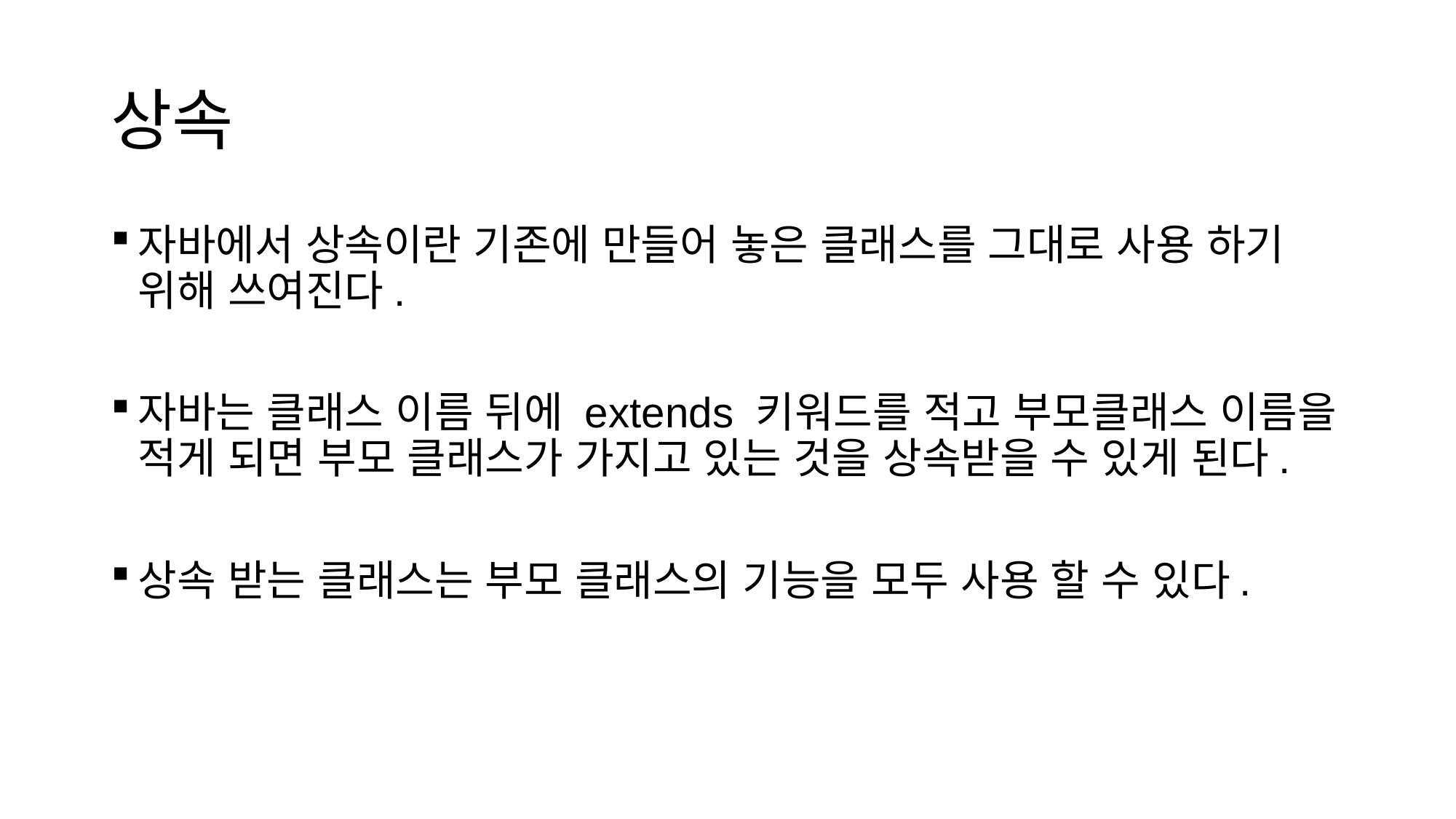

# 상속
자바에서 상속이란 기존에 만들어 놓은 클래스를 그대로 사용 하기 위해 쓰여진다.

자바는 클래스 이름 뒤에 extends 키워드를 적고 부모클래스 이름을 적게 되면 부모 클래스가 가지고 있는 것을 상속받을 수 있게 된다.

상속 받는 클래스는 부모 클래스의 기능을 모두 사용 할 수 있다.